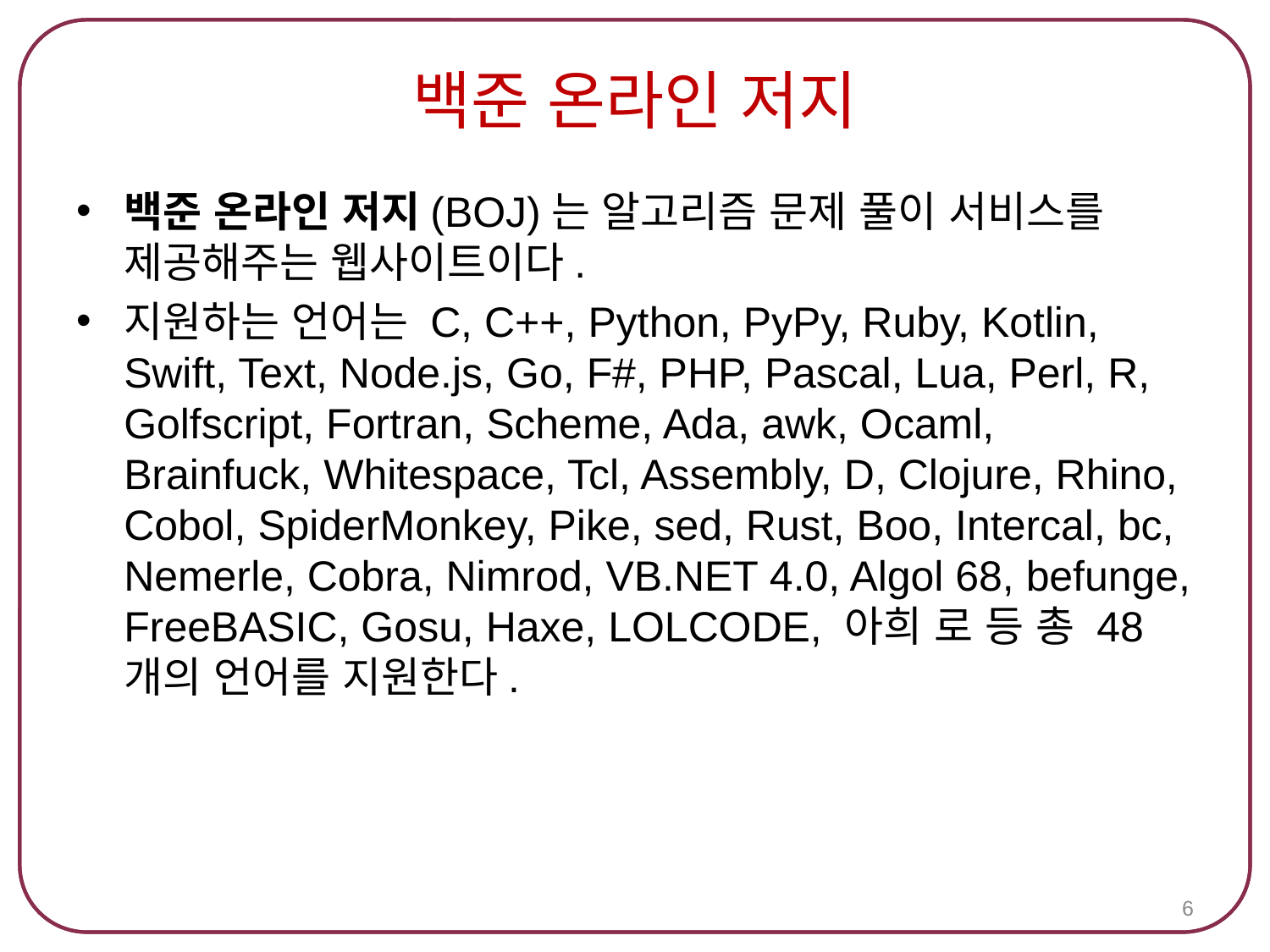

# 백준 온라인 저지
백준 온라인 저지(BOJ)는 알고리즘 문제 풀이 서비스를 제공해주는 웹사이트이다.
지원하는 언어는 C, C++, Python, PyPy, Ruby, Kotlin, Swift, Text, Node.js, Go, F#, PHP, Pascal, Lua, Perl, R, Golfscript, Fortran, Scheme, Ada, awk, Ocaml, Brainfuck, Whitespace, Tcl, Assembly, D, Clojure, Rhino, Cobol, SpiderMonkey, Pike, sed, Rust, Boo, Intercal, bc, Nemerle, Cobra, Nimrod, VB.NET 4.0, Algol 68, befunge, FreeBASIC, Gosu, Haxe, LOLCODE, 아희 로 등 총 48개의 언어를 지원한다.
6